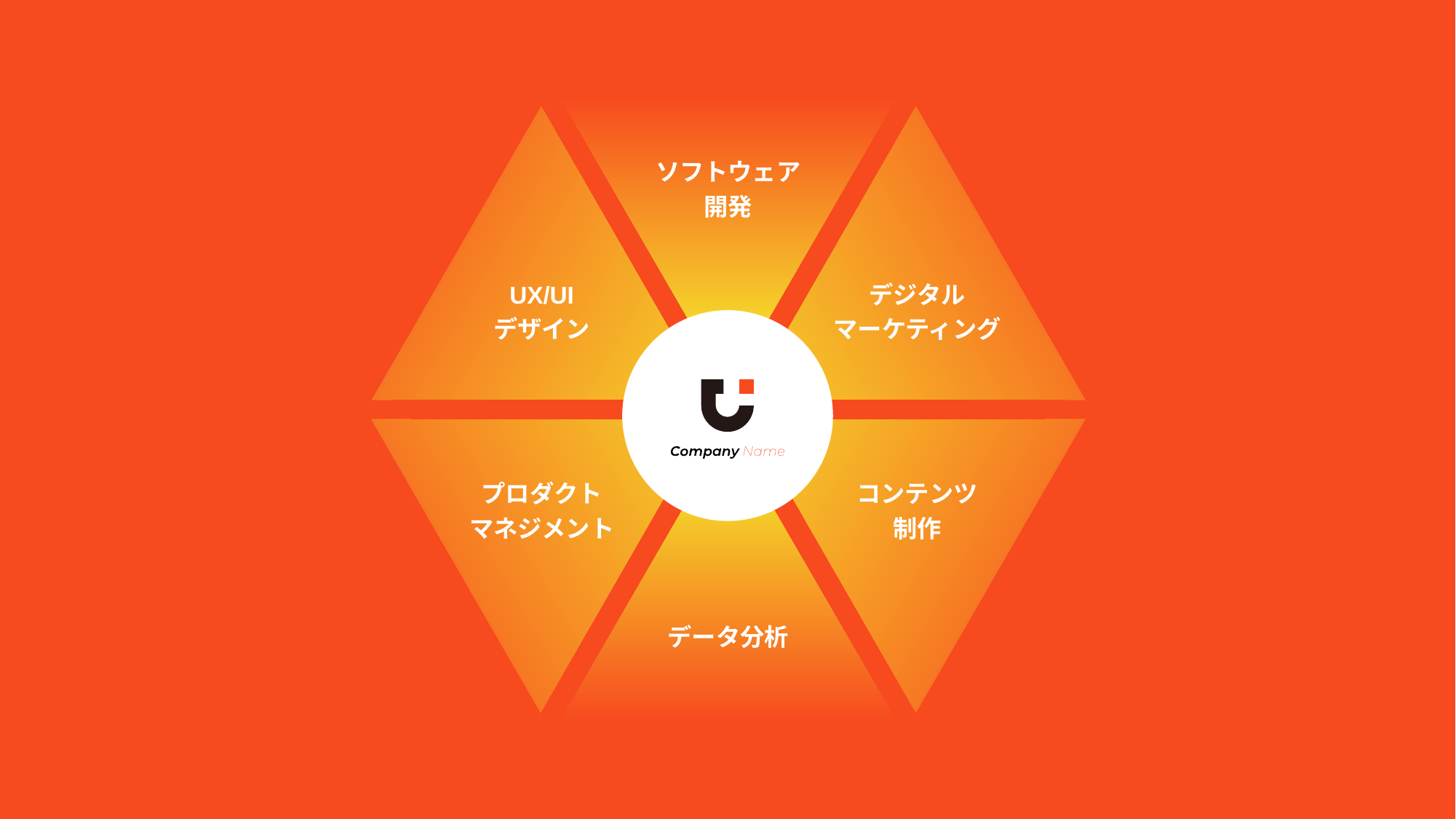

ソフトウェア
開発

UX/UI
デザイン
デジタル
マーケティング

プロダクト
マネジメント
コンテンツ
制作
データ分析